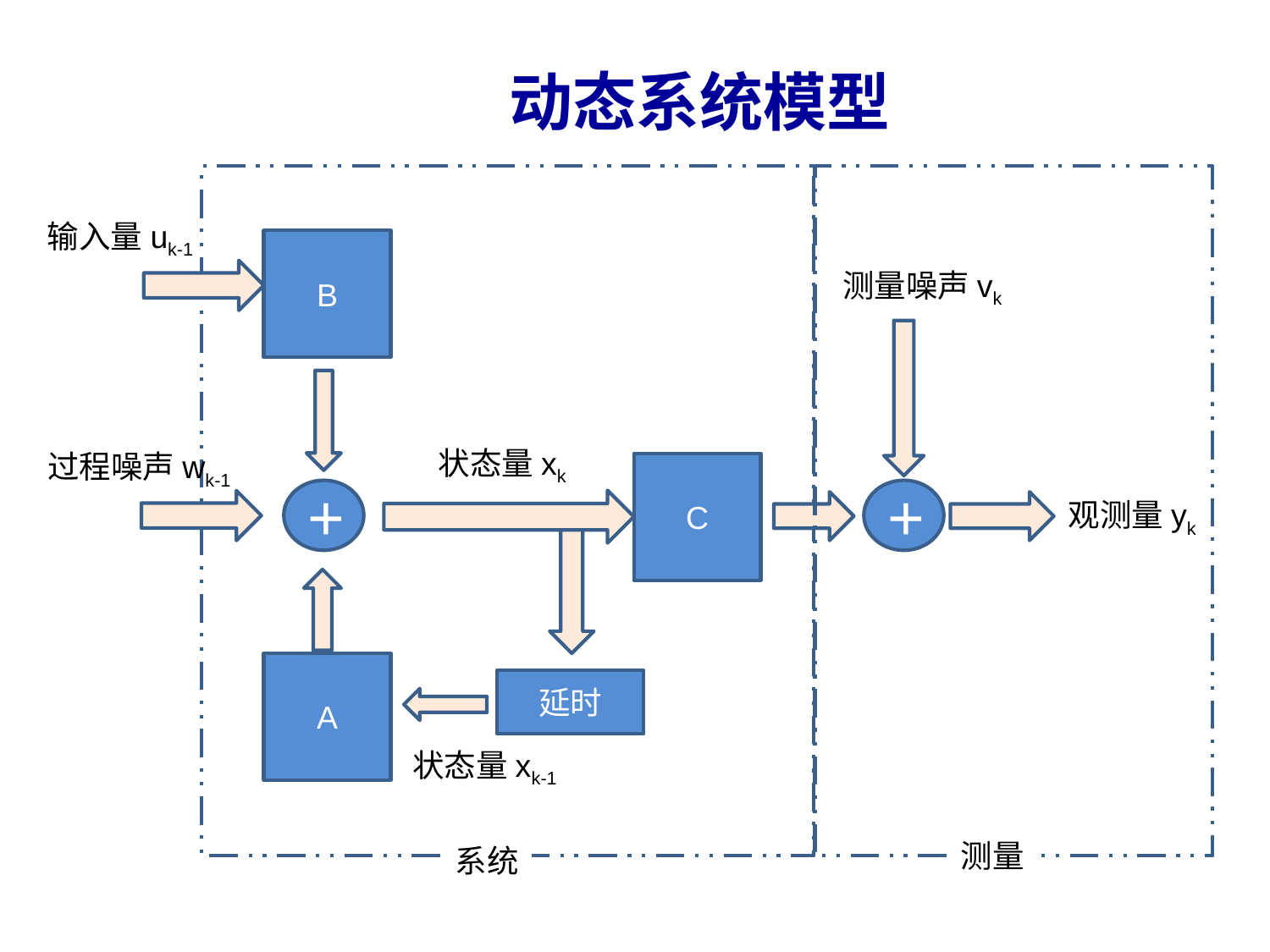

动态系统模型

输入量uk-1
B
测量噪声vk

状态量xk
过程噪声wk-1
C
+
+
观测量yk

A
延时

状态量xk-1
测量
系统